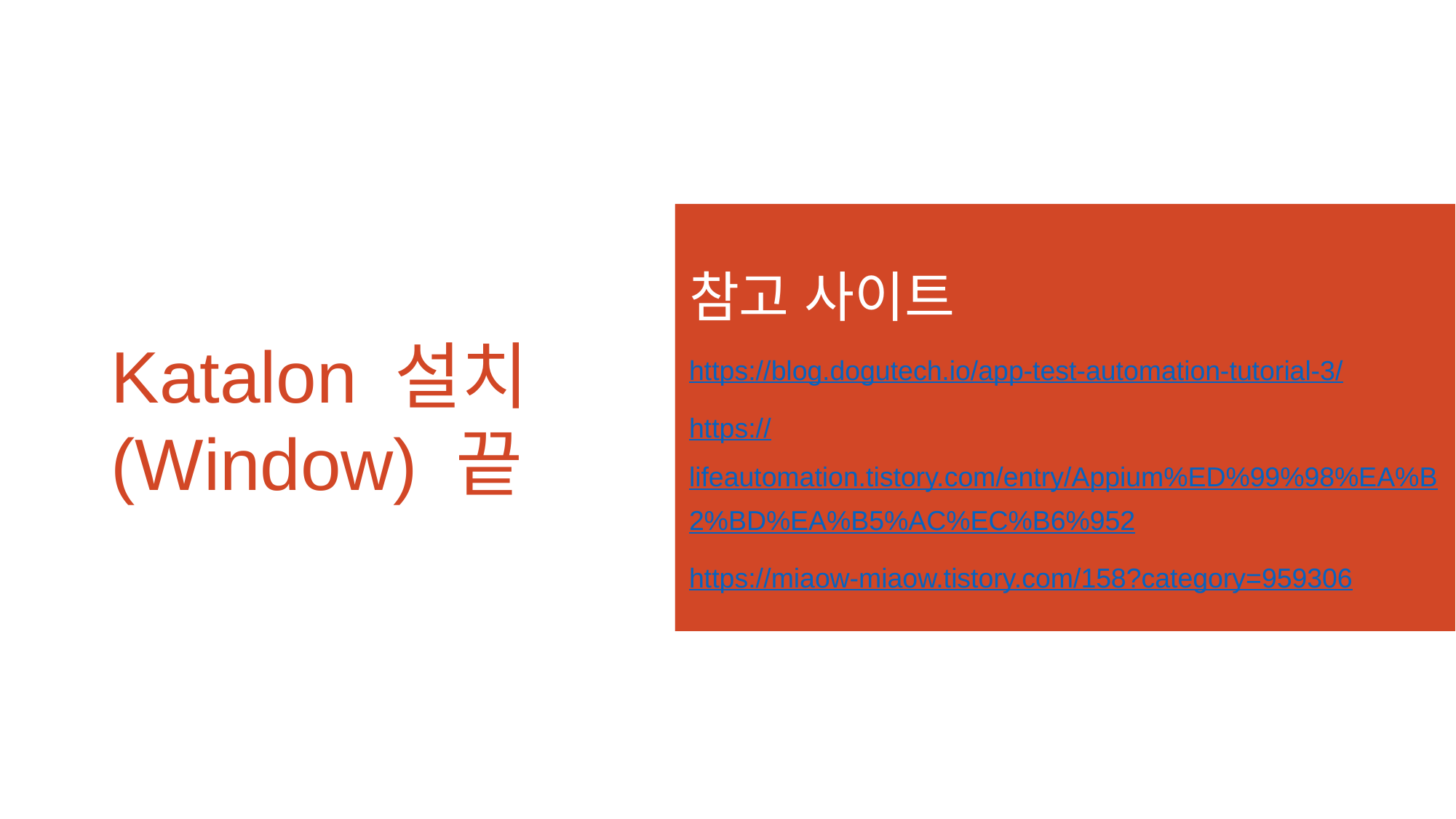

참고 사이트
https://blog.dogutech.io/app-test-automation-tutorial-3/
https://lifeautomation.tistory.com/entry/Appium%ED%99%98%EA%B2%BD%EA%B5%AC%EC%B6%952
https://miaow-miaow.tistory.com/158?category=959306

# Katalon 설치(Window) 끝